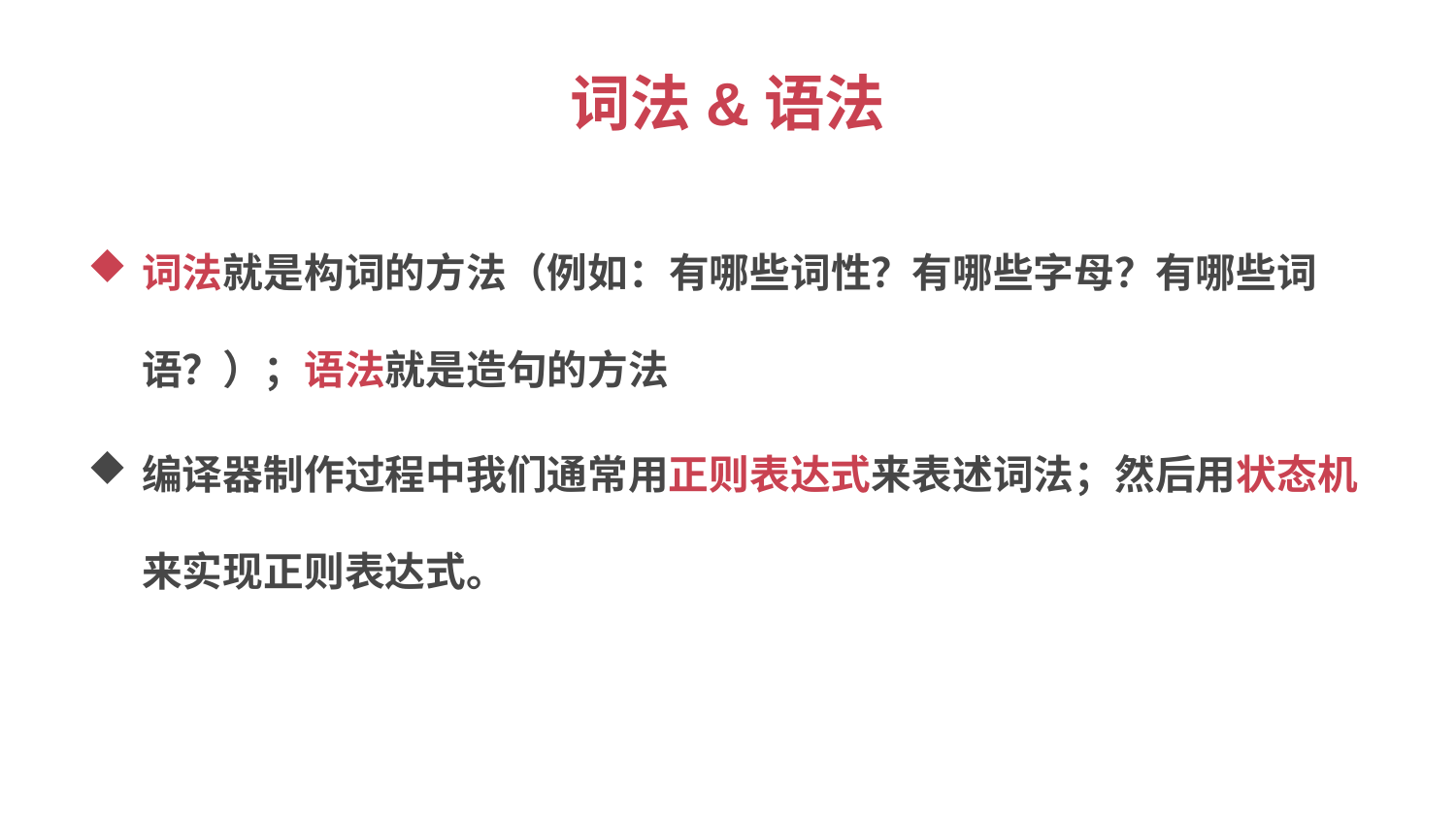

# 词法&语法
词法就是构词的方法（例如：有哪些词性？有哪些字母？有哪些词语？）；语法就是造句的方法
编译器制作过程中我们通常用正则表达式来表述词法；然后用状态机来实现正则表达式。